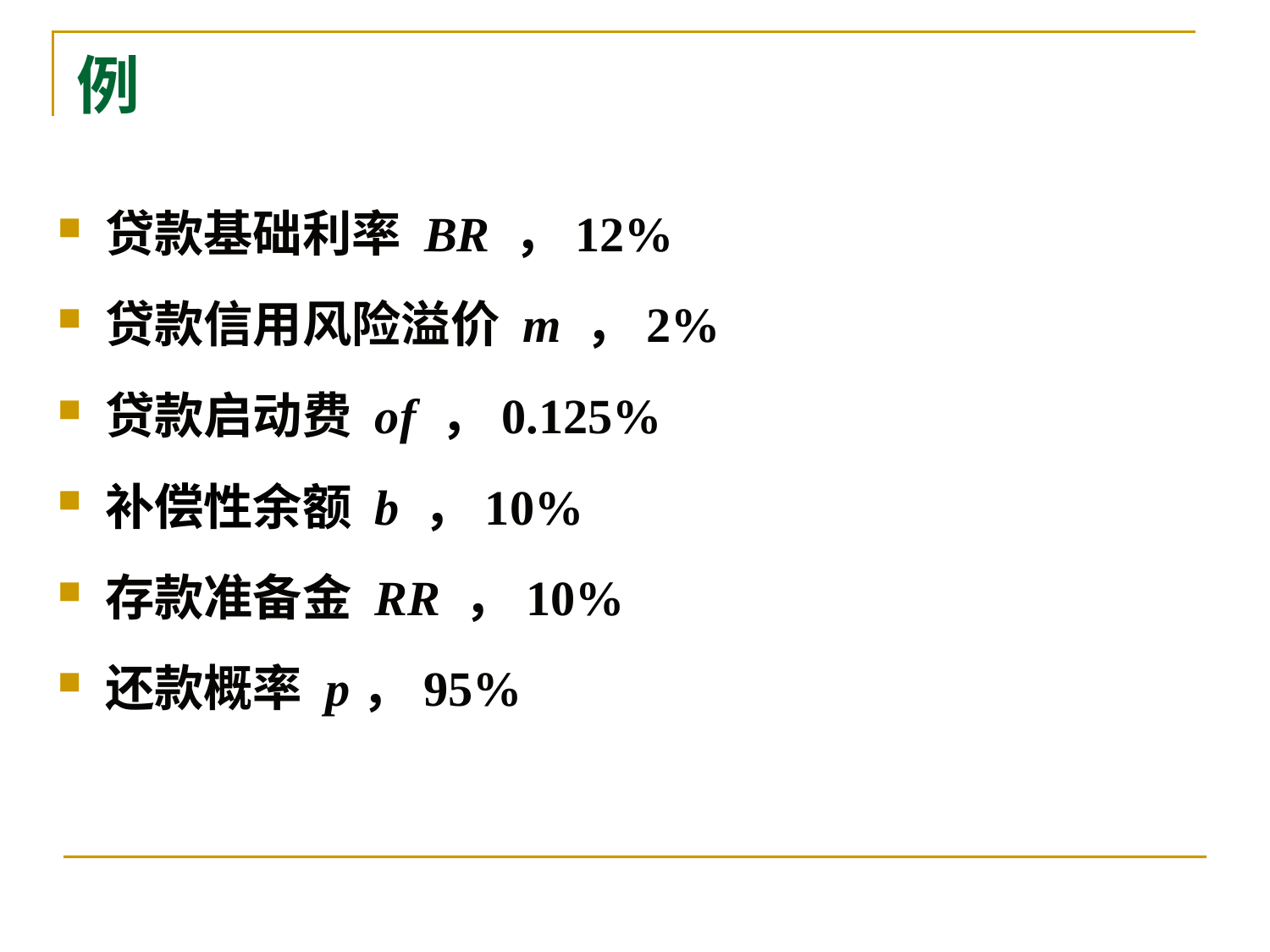

# 例
贷款基础利率 BR ，12%
贷款信用风险溢价 m ，2%
贷款启动费 of ，0.125%
补偿性余额 b ，10%
存款准备金 RR ，10%
还款概率 p，95%